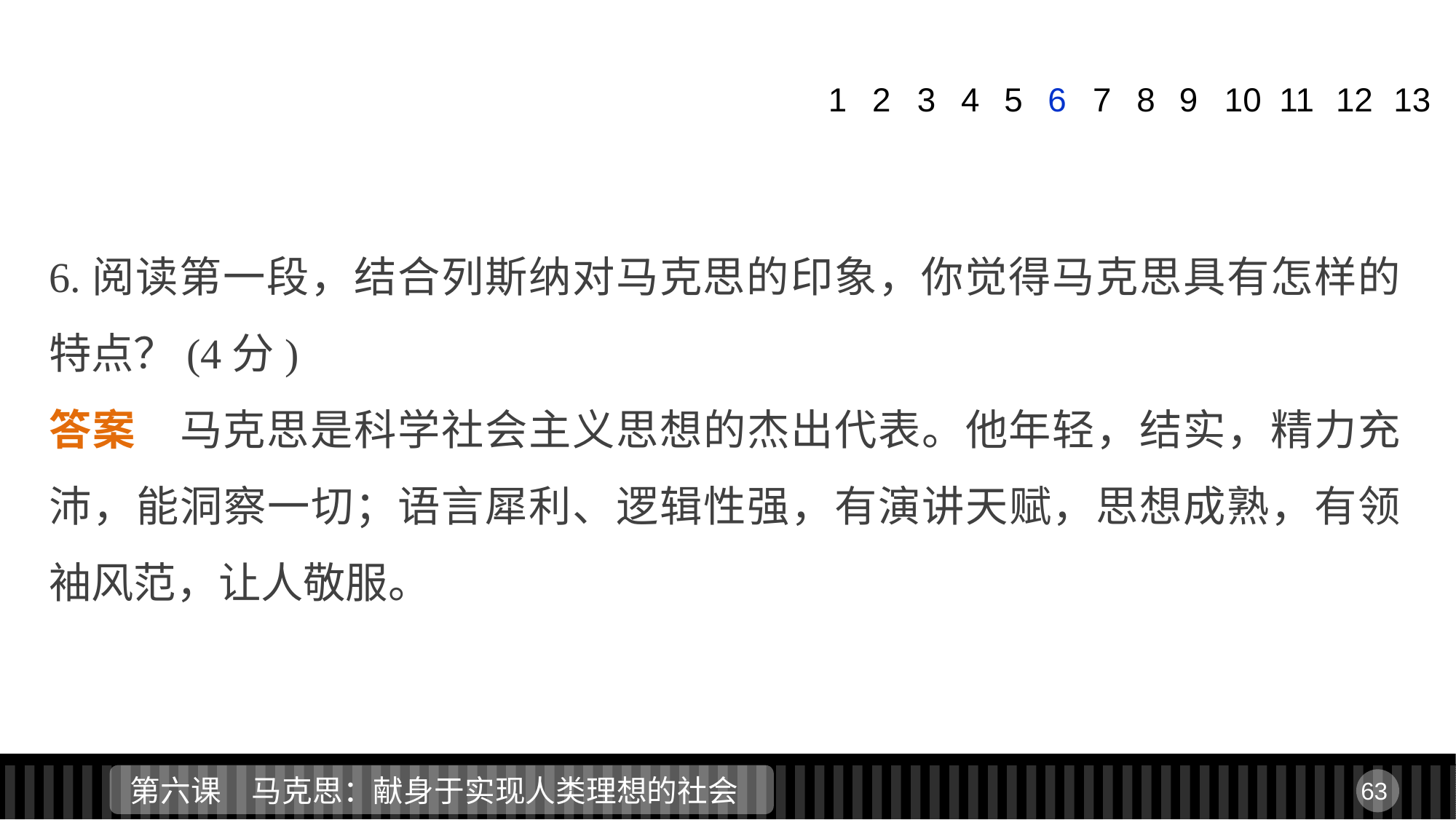

1
2
3
4
5
6
7
8
9
11
12
13
10
6.阅读第一段，结合列斯纳对马克思的印象，你觉得马克思具有怎样的特点？(4分)
答案　马克思是科学社会主义思想的杰出代表。他年轻，结实，精力充沛，能洞察一切；语言犀利、逻辑性强，有演讲天赋，思想成熟，有领袖风范，让人敬服。